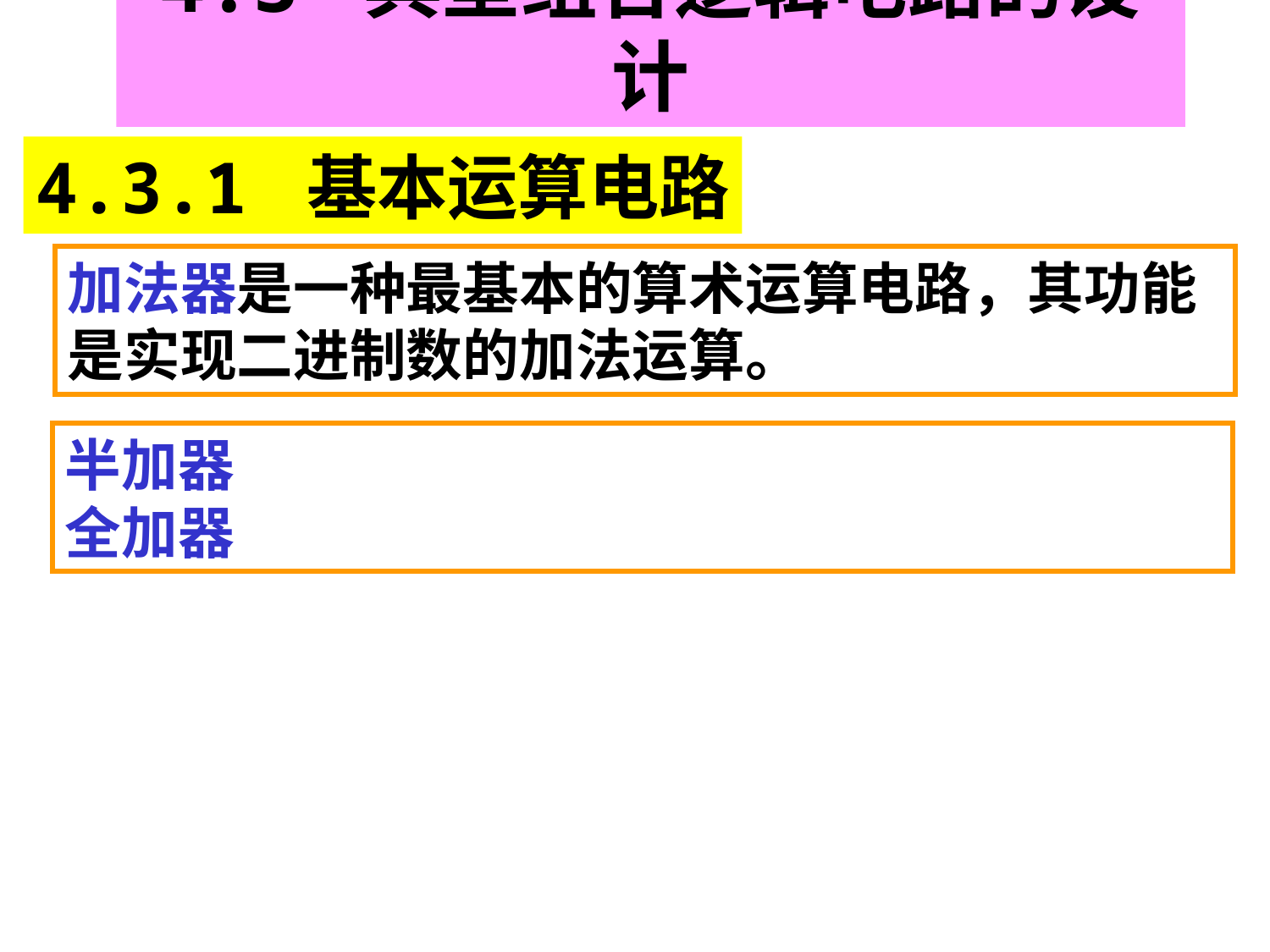

4.3 典型组合逻辑电路的设计
4.3.1 基本运算电路
加法器是一种最基本的算术运算电路，其功能是实现二进制数的加法运算。
半加器
全加器
1